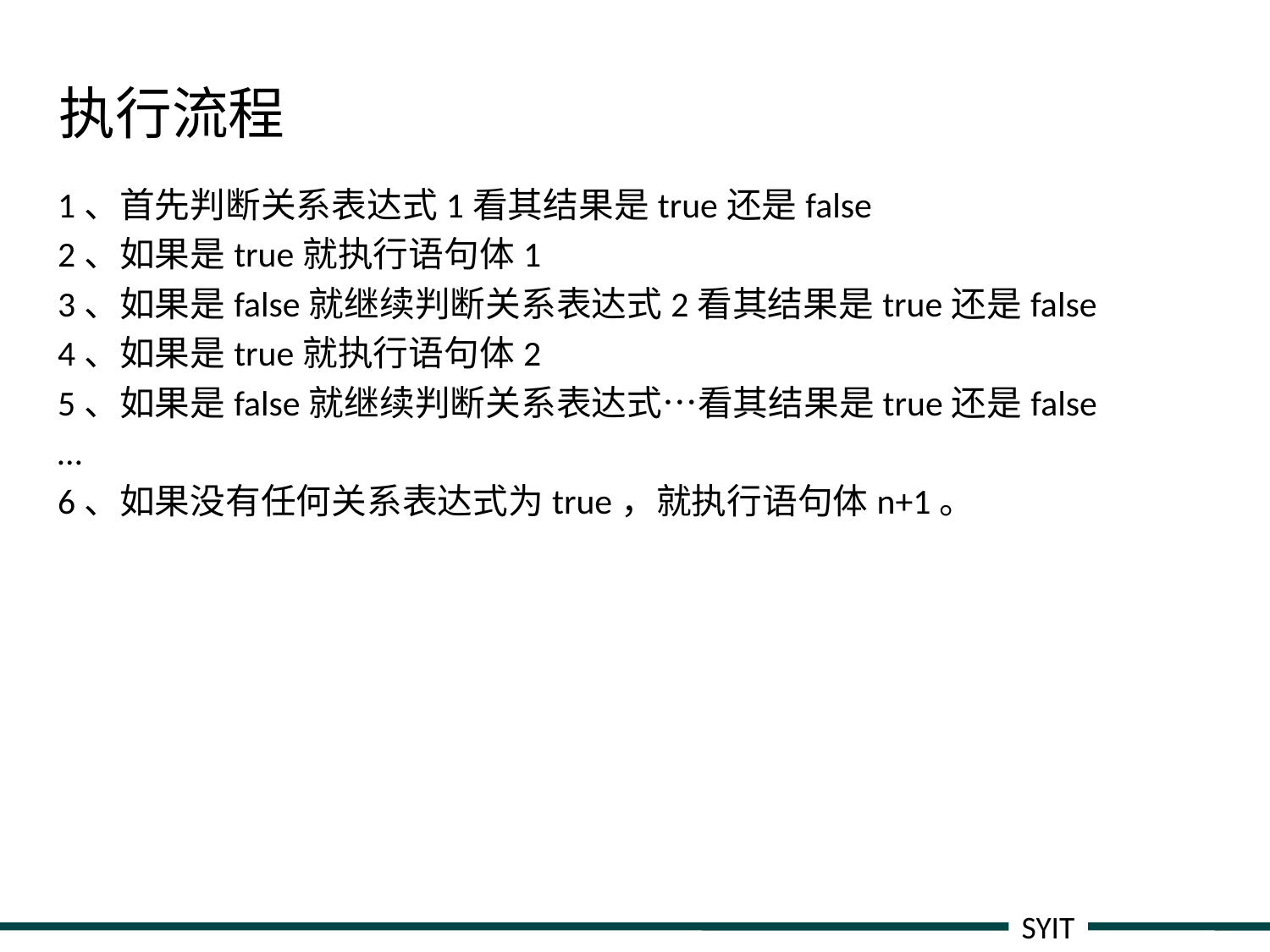

# 执行流程
1、首先判断关系表达式1看其结果是true还是false
2、如果是true就执行语句体1
3、如果是false就继续判断关系表达式2看其结果是true还是false
4、如果是true就执行语句体2
5、如果是false就继续判断关系表达式…看其结果是true还是false
…
6、如果没有任何关系表达式为true，就执行语句体n+1。
SYIT